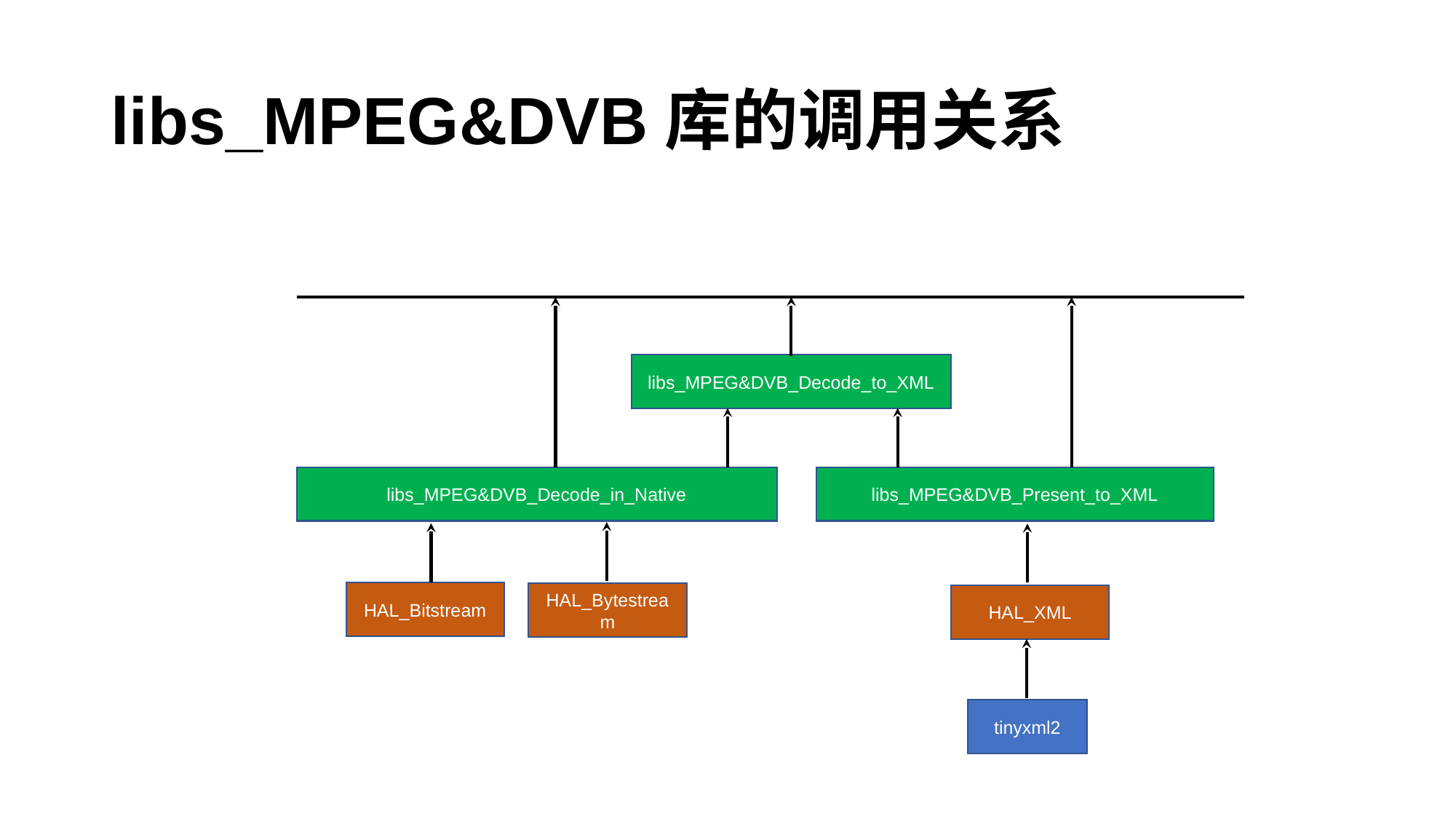

# libs_MPEG&DVB库的调用关系
libs_MPEG&DVB_Decode_to_XML
libs_MPEG&DVB_Decode_in_Native
libs_MPEG&DVB_Present_to_XML
HAL_Bitstream
HAL_Bytestream
HAL_XML
tinyxml2